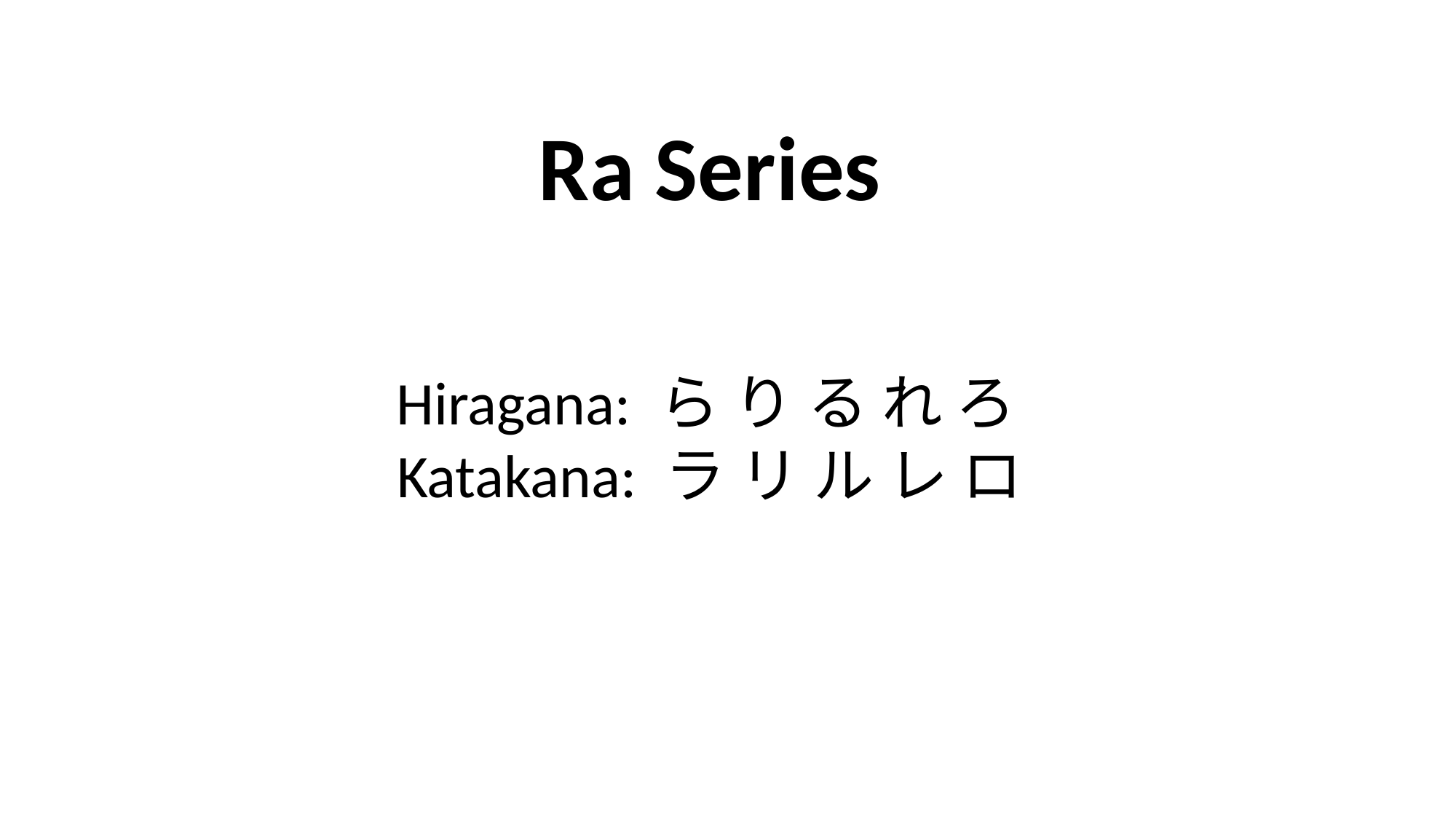

Ra Series
Hiragana: ら り る れ ろ
Katakana: ラ リ ル レ ロ